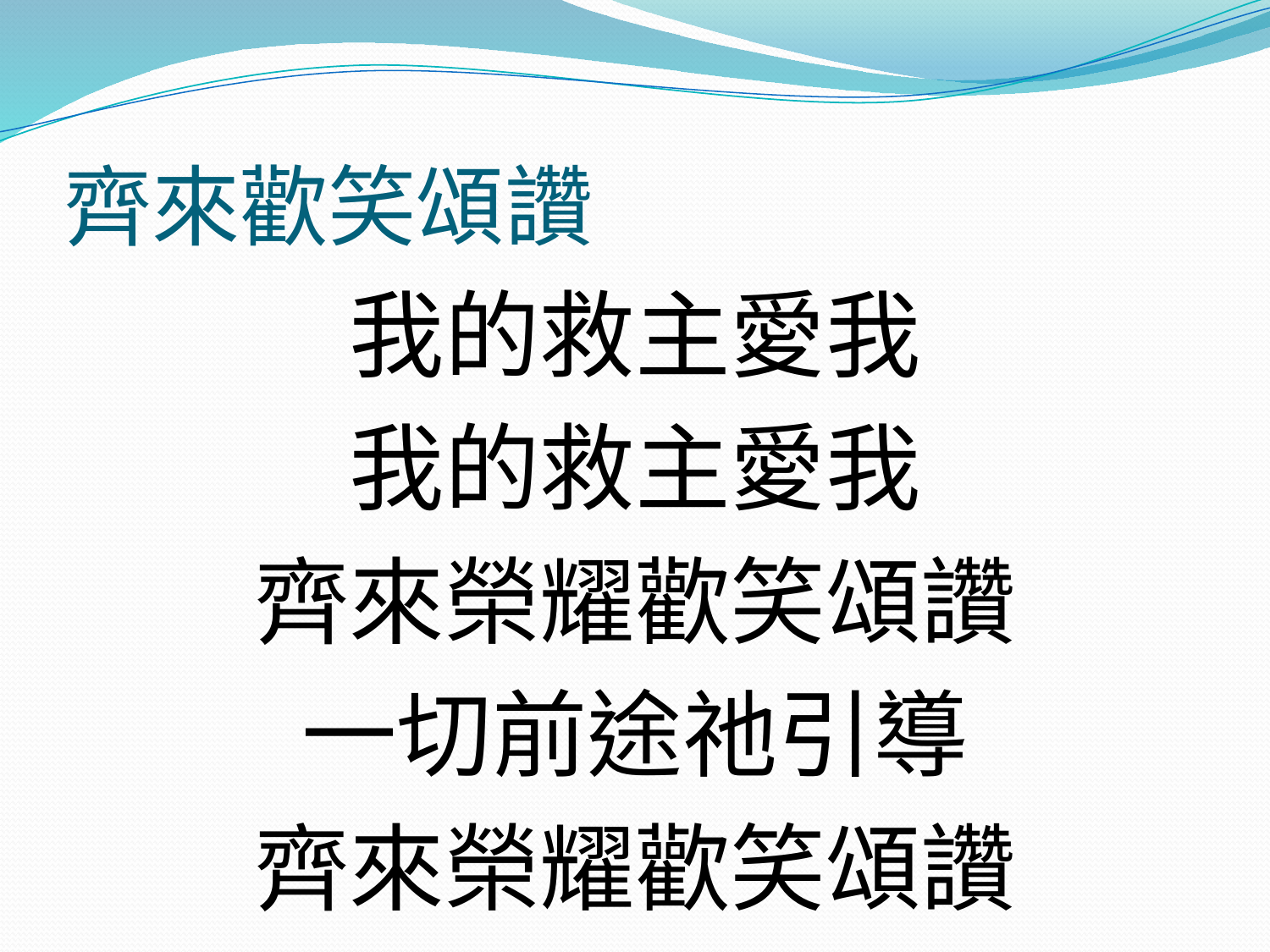

# 齊來歡笑頌讚
我的救主愛我
我的救主愛我
齊來榮耀歡笑頌讚
一切前途祂引導
齊來榮耀歡笑頌讚